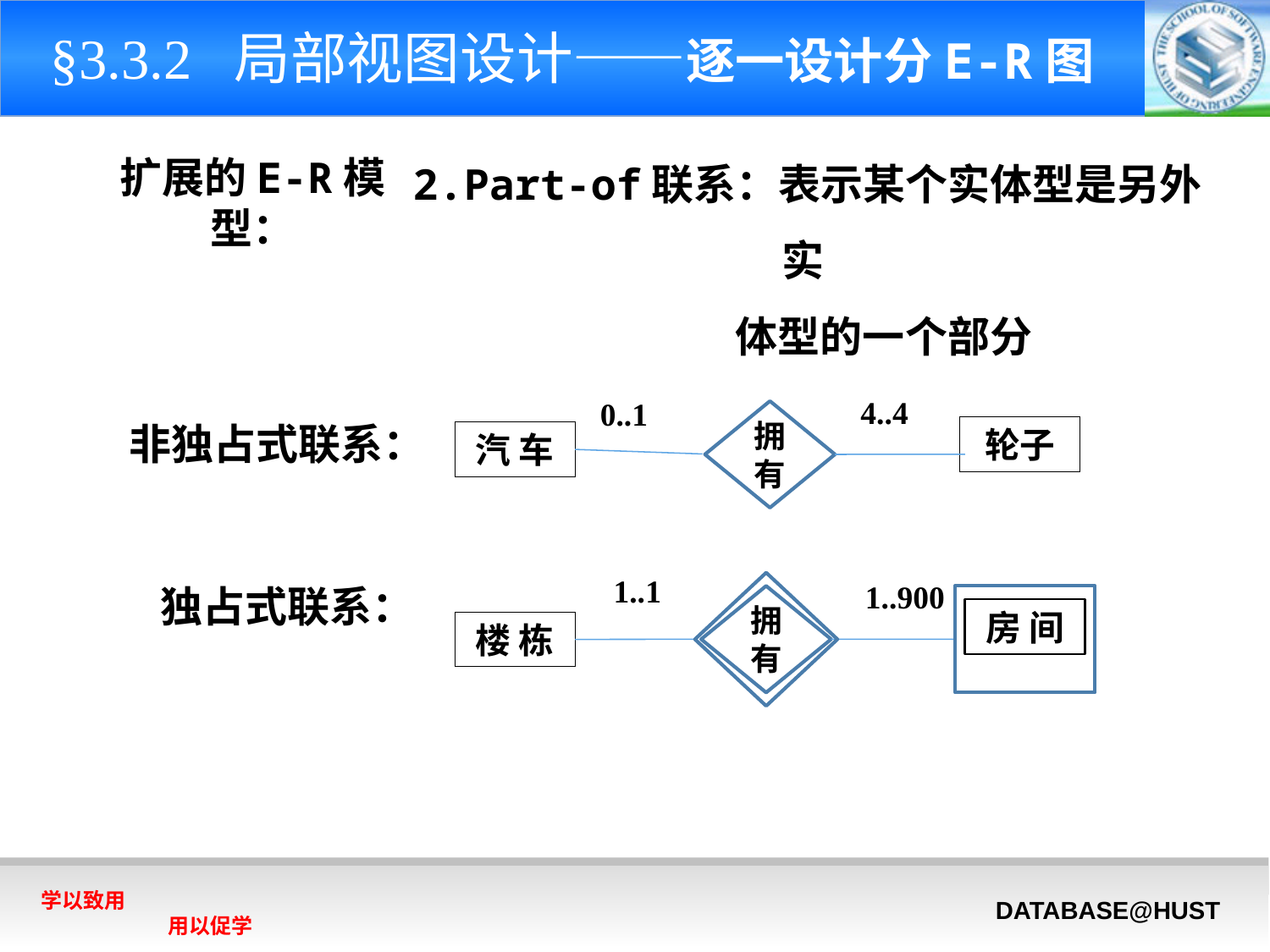

§3.3.2  局部视图设计——逐一设计分E-R图
2.Part-of联系：表示某个实体型是另外实
               体型的一个部分
扩展的E-R模型：
4..4
0..1
拥有
轮子
汽 车
非独占式联系：
1..1
1..900

拥有

房 间
楼 栋
独占式联系：